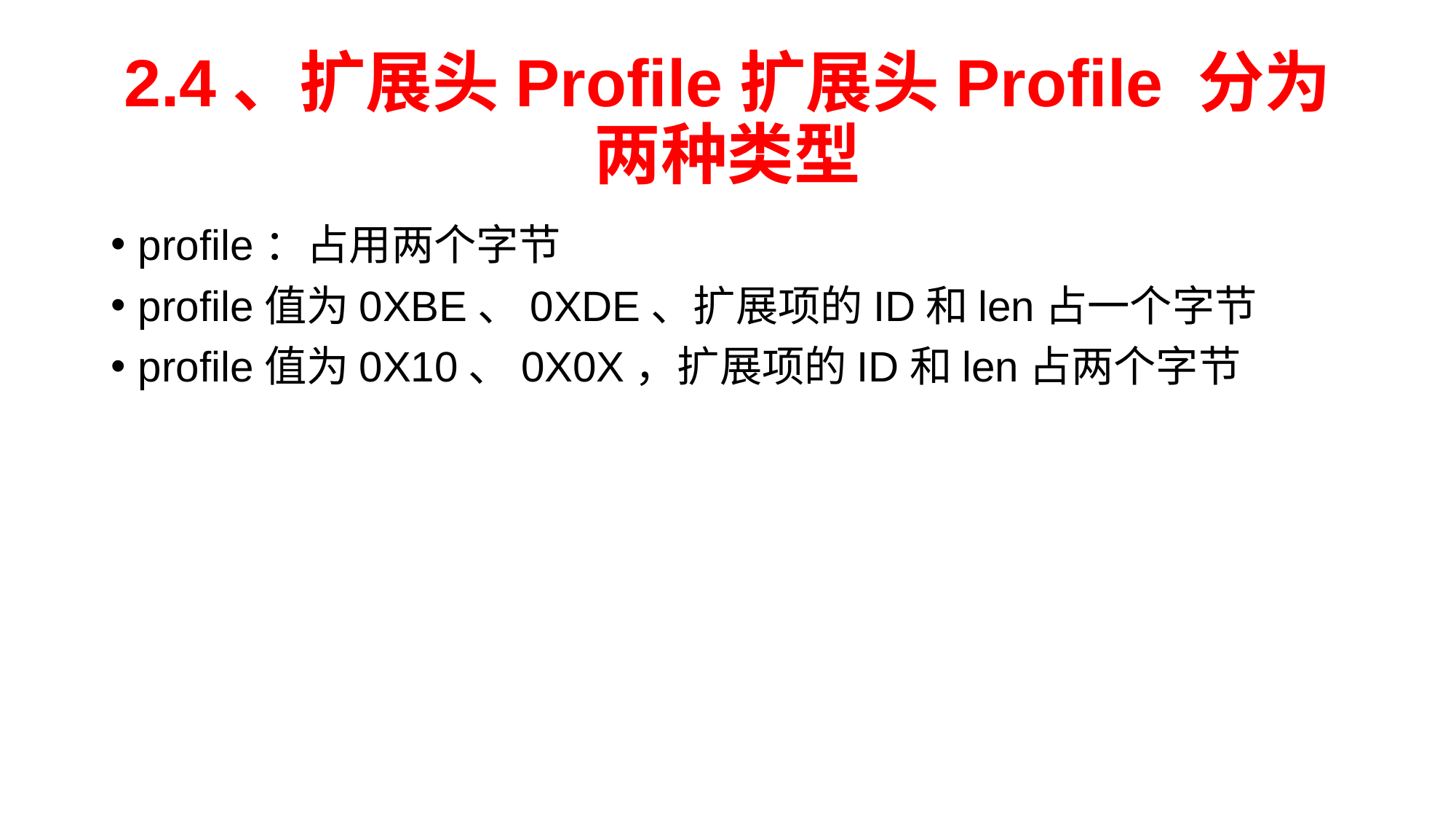

# 2.4、扩展头Profile扩展头Profile 分为两种类型
profile：占用两个字节
profile值为0XBE、0XDE、扩展项的ID和len占一个字节
profile值为0X10、0X0X，扩展项的ID和len占两个字节